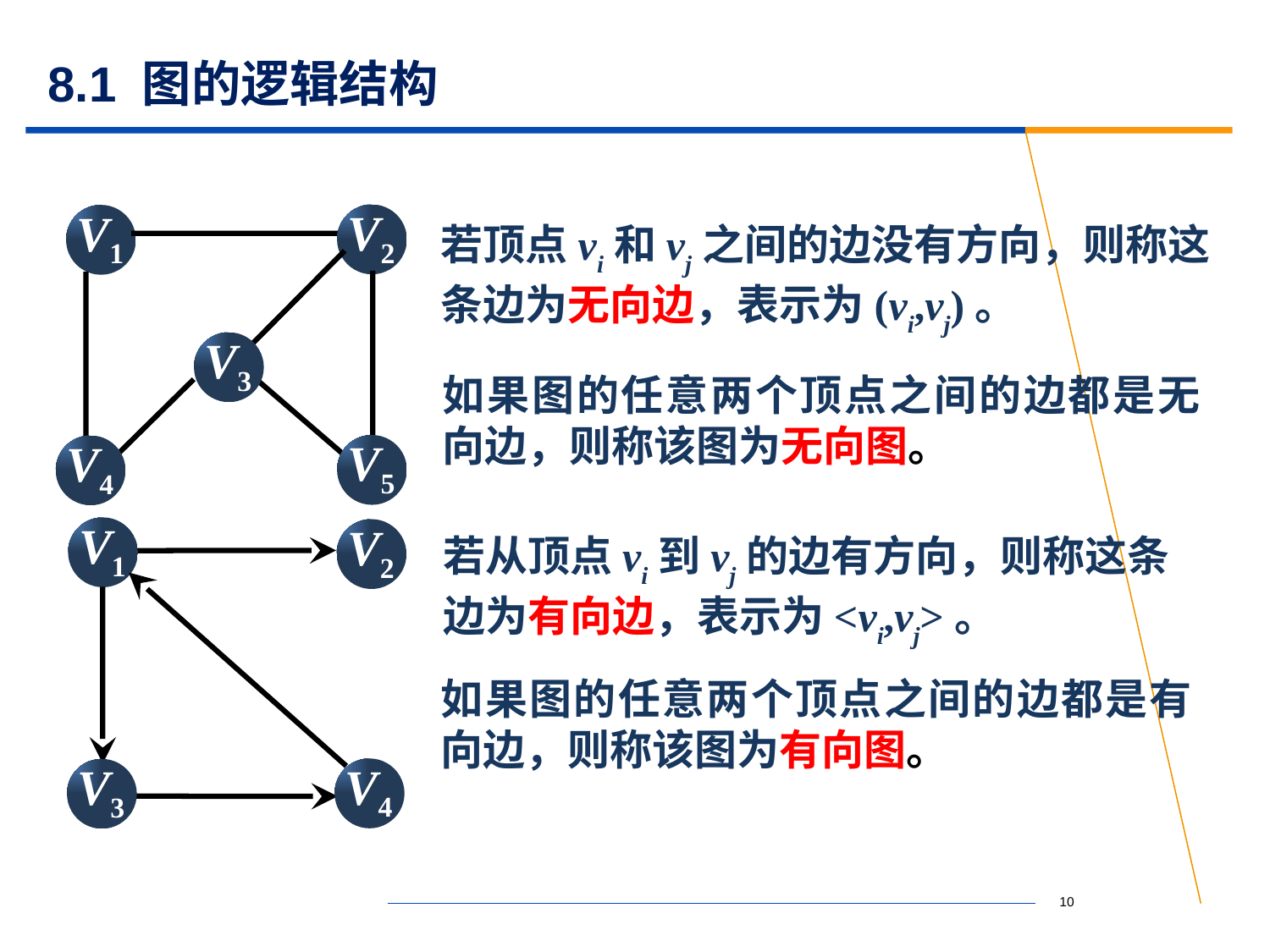

# 8.1 图的逻辑结构
V2
V1

V3

V5
V4

若顶点vi和vj之间的边没有方向，则称这条边为无向边，表示为(vi,vj)。
如果图的任意两个顶点之间的边都是无向边，则称该图为无向图。
V1
V2

若从顶点vi到vj的边有方向，则称这条边为有向边，表示为<vi,vj>。

V4
V3

如果图的任意两个顶点之间的边都是有向边，则称该图为有向图。